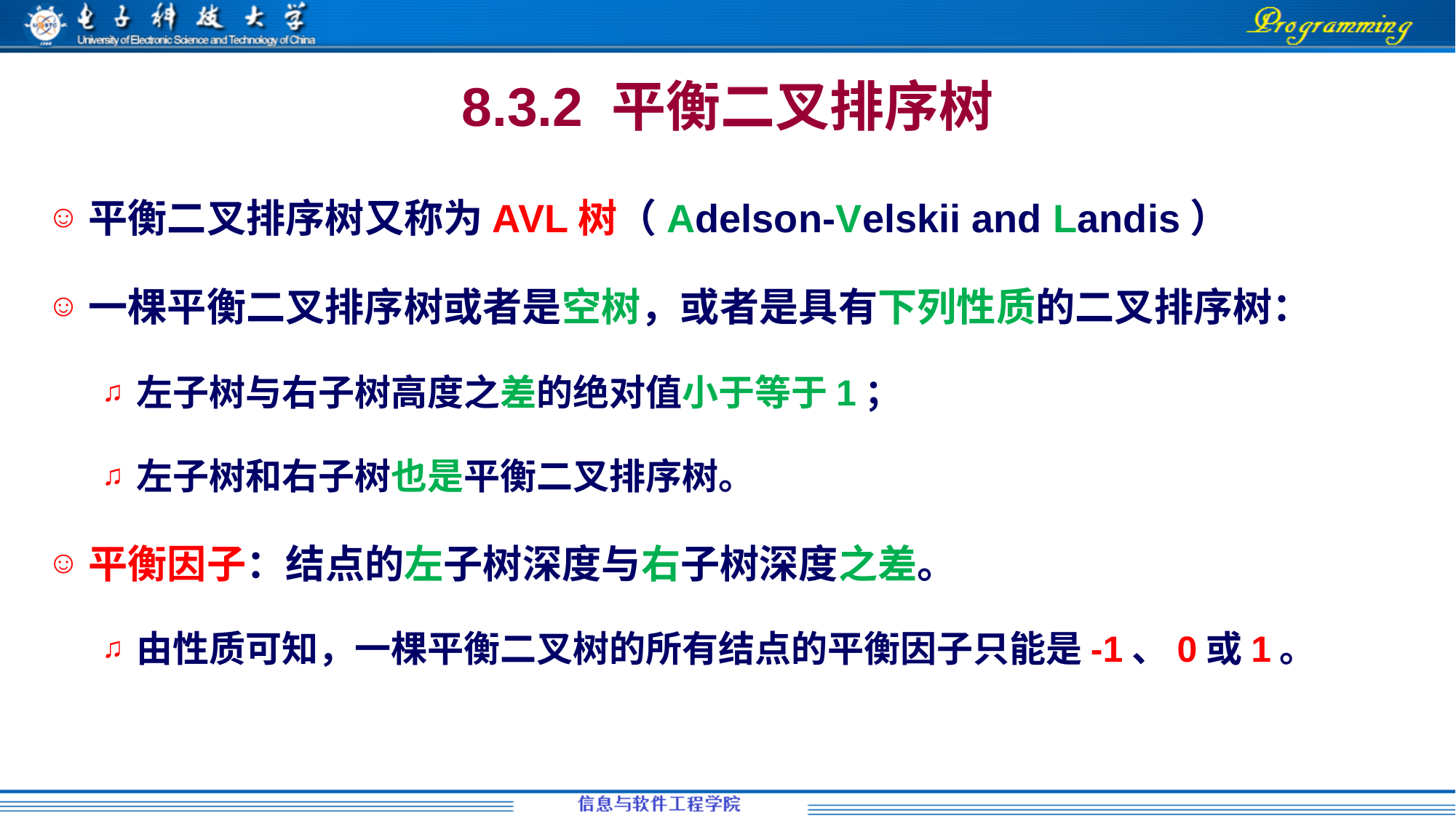

# 8.3.2 平衡二叉排序树
平衡二叉排序树又称为AVL树（Adelson-Velskii and Landis）
一棵平衡二叉排序树或者是空树，或者是具有下列性质的二叉排序树：
左子树与右子树高度之差的绝对值小于等于1；
左子树和右子树也是平衡二叉排序树。
平衡因子：结点的左子树深度与右子树深度之差。
由性质可知，一棵平衡二叉树的所有结点的平衡因子只能是-1、0或1。